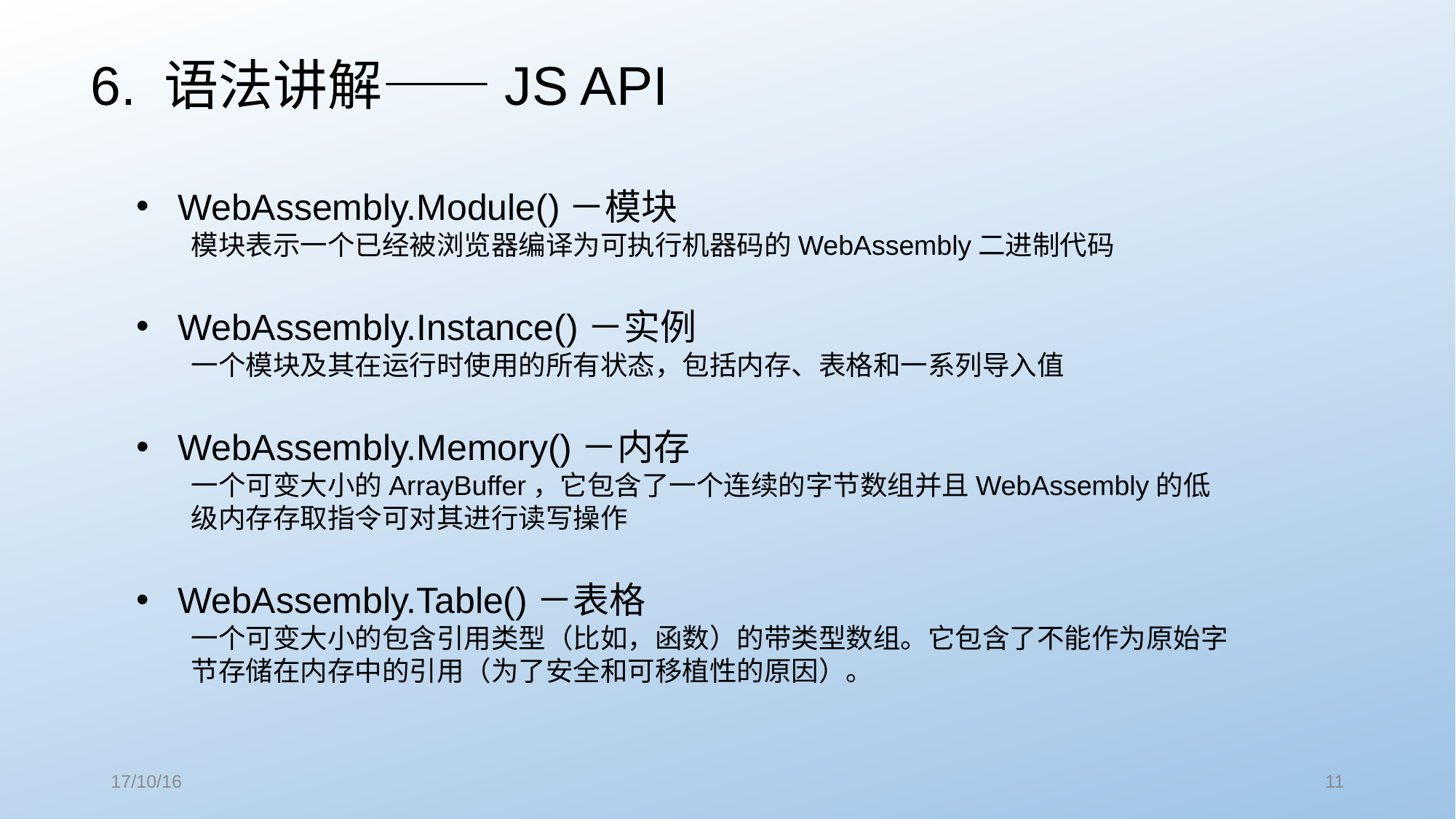

6. 语法讲解——JS API
WebAssembly.Module()－模块
模块表示一个已经被浏览器编译为可执行机器码的WebAssembly二进制代码
WebAssembly.Instance()－实例
一个模块及其在运行时使用的所有状态，包括内存、表格和一系列导入值
WebAssembly.Memory()－内存
一个可变大小的ArrayBuffer，它包含了一个连续的字节数组并且WebAssembly的低级内存存取指令可对其进行读写操作
WebAssembly.Table()－表格
一个可变大小的包含引用类型（比如，函数）的带类型数组。它包含了不能作为原始字节存储在内存中的引用（为了安全和可移植性的原因）。
17/10/16
11